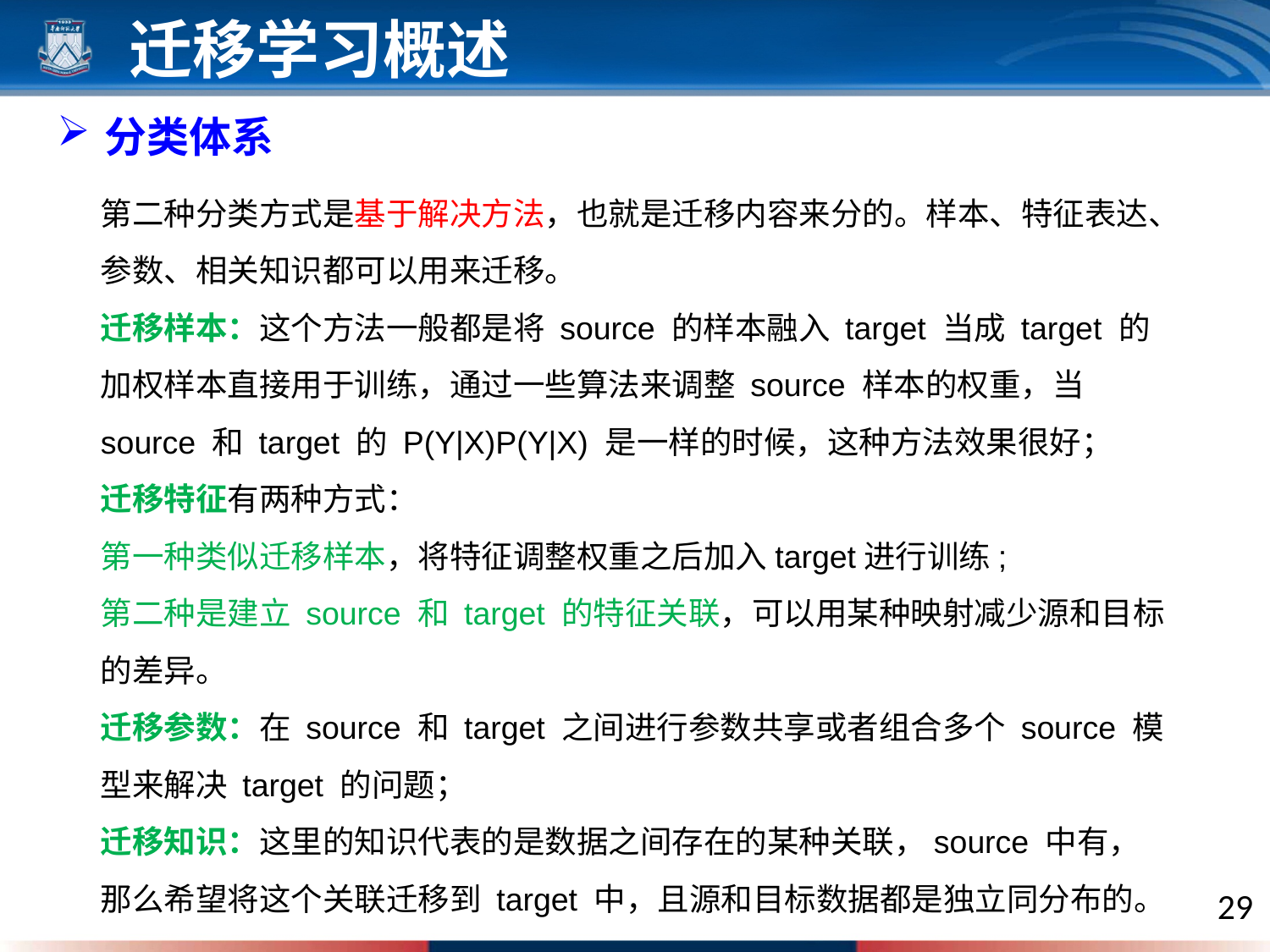

迁移学习概述
分类体系
第二种分类方式是基于解决方法，也就是迁移内容来分的。样本、特征表达、参数、相关知识都可以用来迁移。
迁移样本：这个方法一般都是将 source 的样本融入 target 当成 target 的加权样本直接用于训练，通过一些算法来调整 source 样本的权重，当 source 和 target 的 P(Y|X)P(Y|X) 是一样的时候，这种方法效果很好；
迁移特征有两种方式：
第一种类似迁移样本，将特征调整权重之后加入target进行训练;
第二种是建立 source 和 target 的特征关联，可以用某种映射减少源和目标的差异。
迁移参数：在 source 和 target 之间进行参数共享或者组合多个 source 模型来解决 target 的问题；
迁移知识：这里的知识代表的是数据之间存在的某种关联，source 中有，那么希望将这个关联迁移到 target 中，且源和目标数据都是独立同分布的。